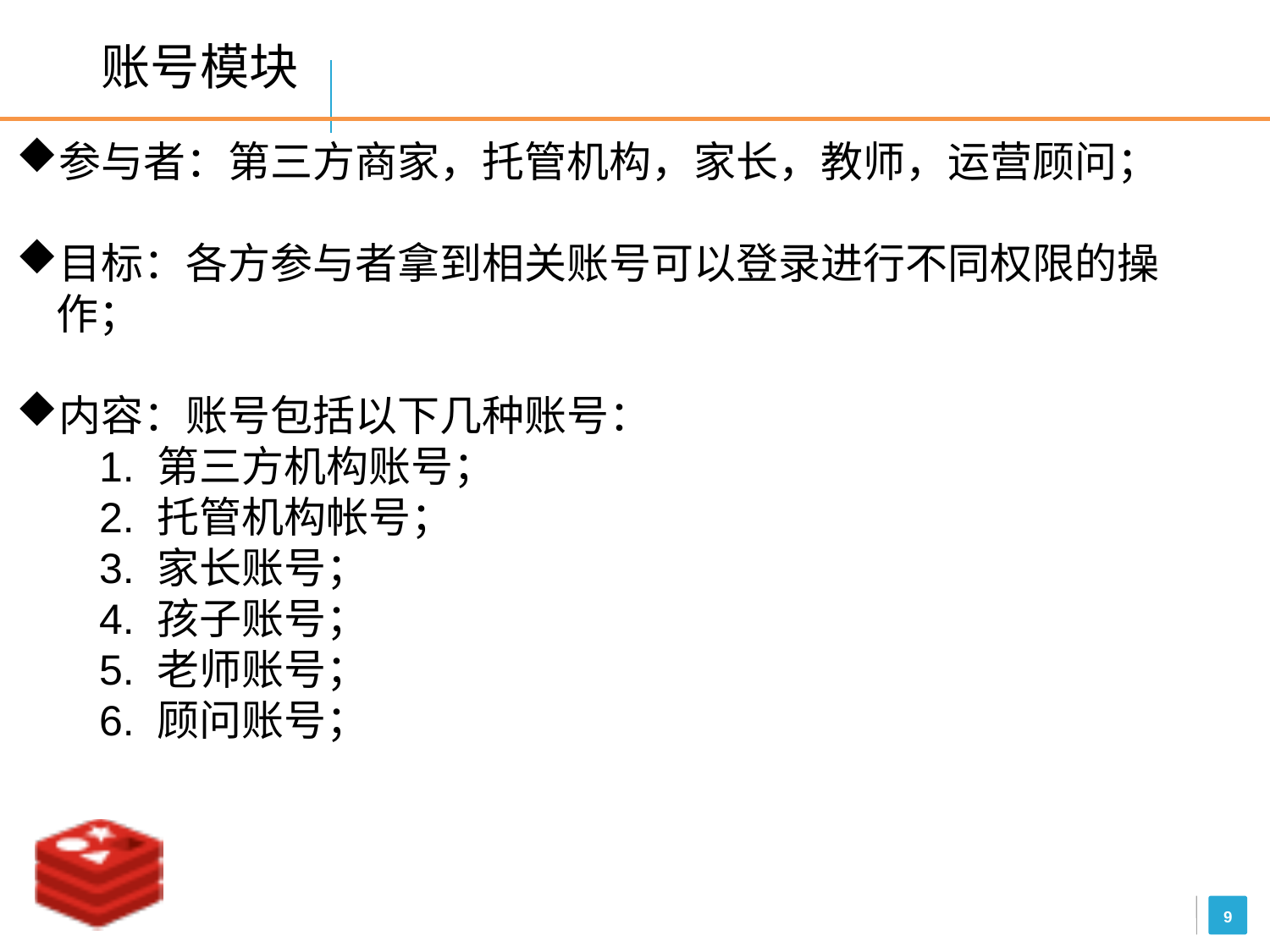

# 账号模块
参与者：第三方商家，托管机构，家长，教师，运营顾问；

目标：各方参与者拿到相关账号可以登录进行不同权限的操作；

内容：账号包括以下几种账号：
       1. 第三方机构账号；
       2. 托管机构帐号；
       3. 家长账号；
       4. 孩子账号；
       5. 老师账号；
       6. 顾问账号；